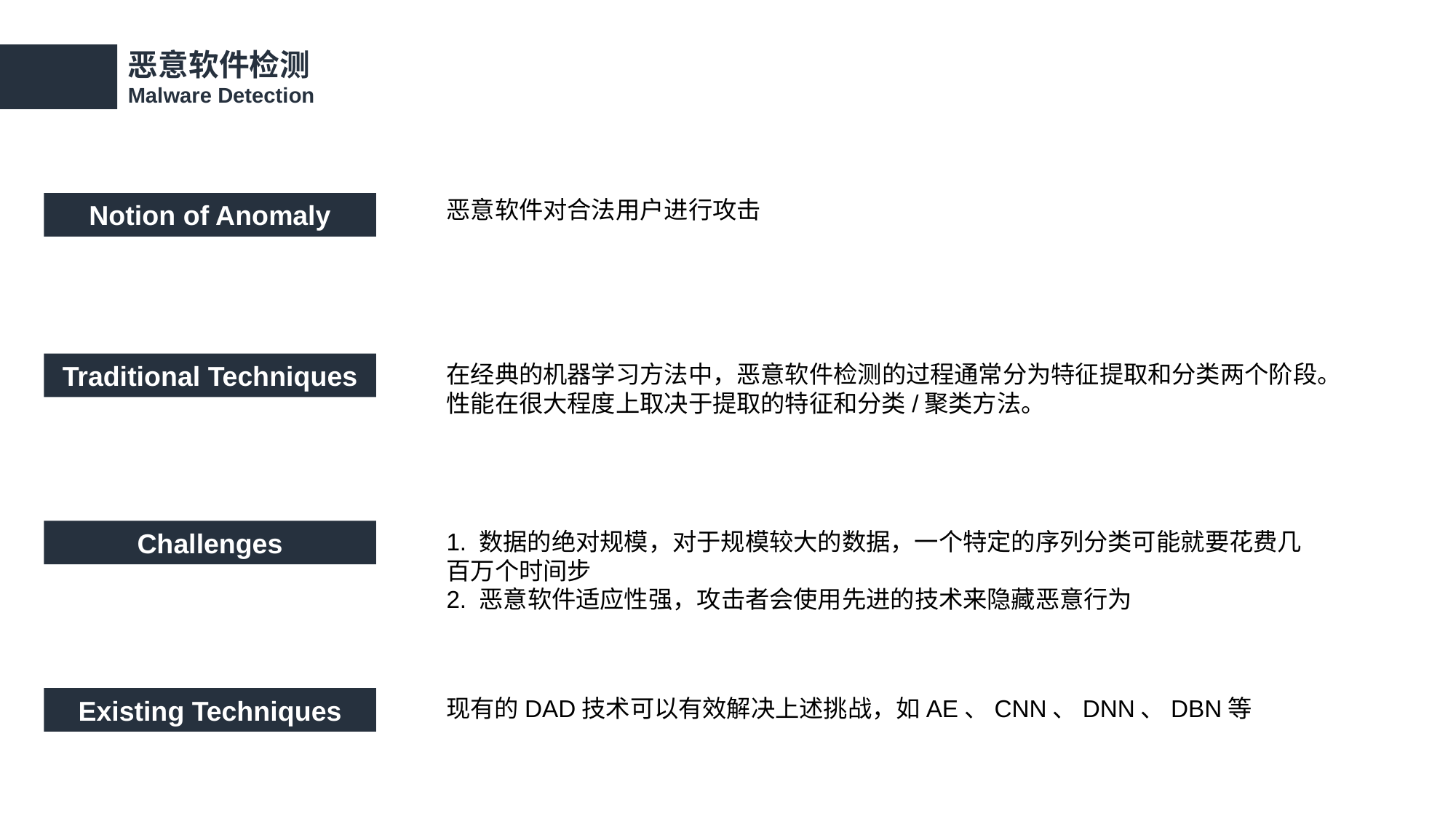

恶意软件检测
Malware Detection

恶意软件对合法用户进行攻击
Notion of Anomaly
Traditional Techniques
在经典的机器学习方法中，恶意软件检测的过程通常分为特征提取和分类两个阶段。性能在很大程度上取决于提取的特征和分类/聚类方法。
Challenges
1. 数据的绝对规模，对于规模较大的数据，一个特定的序列分类可能就要花费几百万个时间步
2. 恶意软件适应性强，攻击者会使用先进的技术来隐藏恶意行为
Existing Techniques
现有的DAD技术可以有效解决上述挑战，如AE、CNN、DNN、DBN等